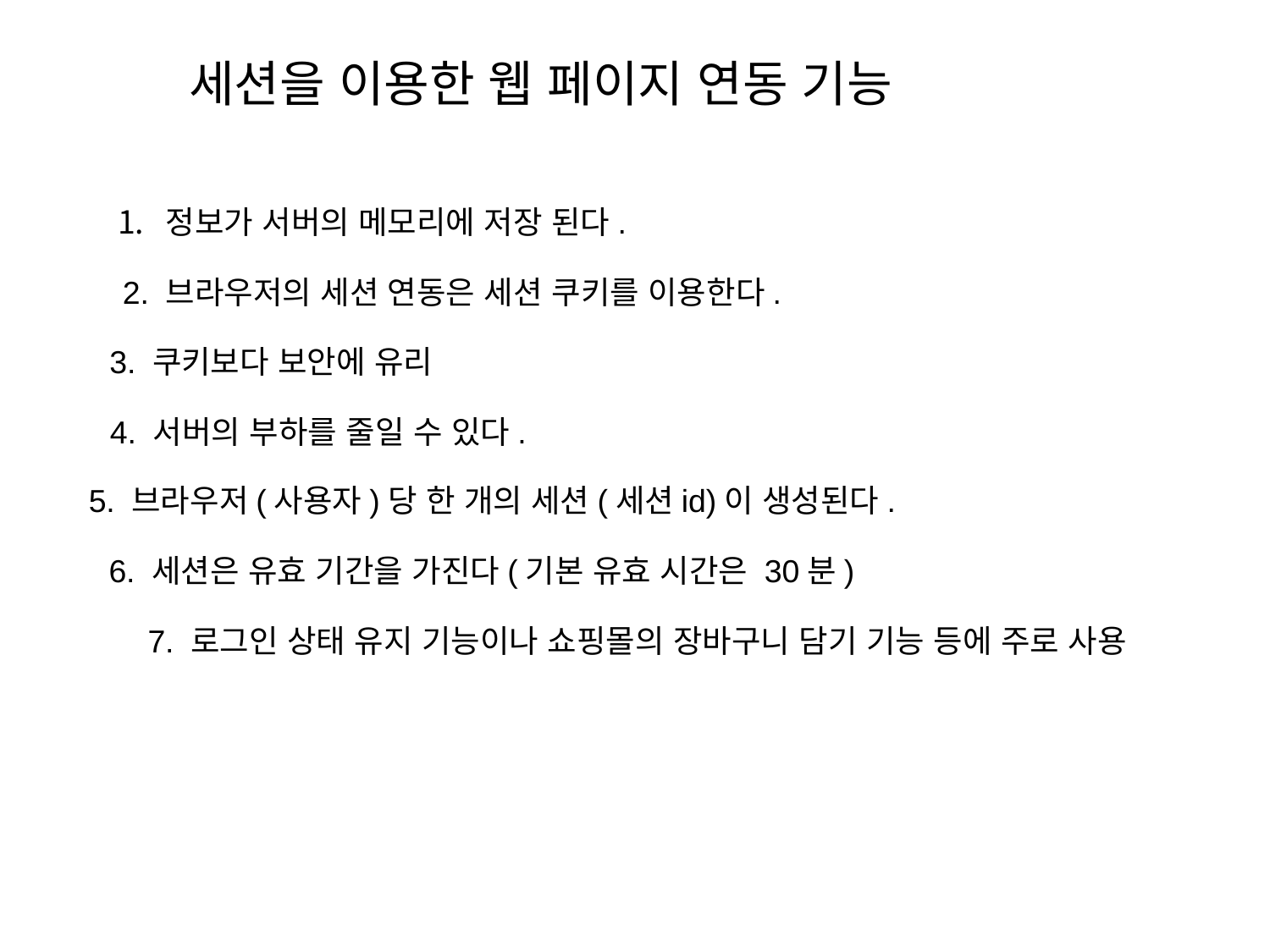

세션을 이용한 웹 페이지 연동 기능
정보가 서버의 메모리에 저장 된다.
2. 브라우저의 세션 연동은 세션 쿠키를 이용한다.
3. 쿠키보다 보안에 유리
4. 서버의 부하를 줄일 수 있다.
5. 브라우저(사용자)당 한 개의 세션(세션id)이 생성된다.
6. 세션은 유효 기간을 가진다(기본 유효 시간은 30분)
7. 로그인 상태 유지 기능이나 쇼핑몰의 장바구니 담기 기능 등에 주로 사용